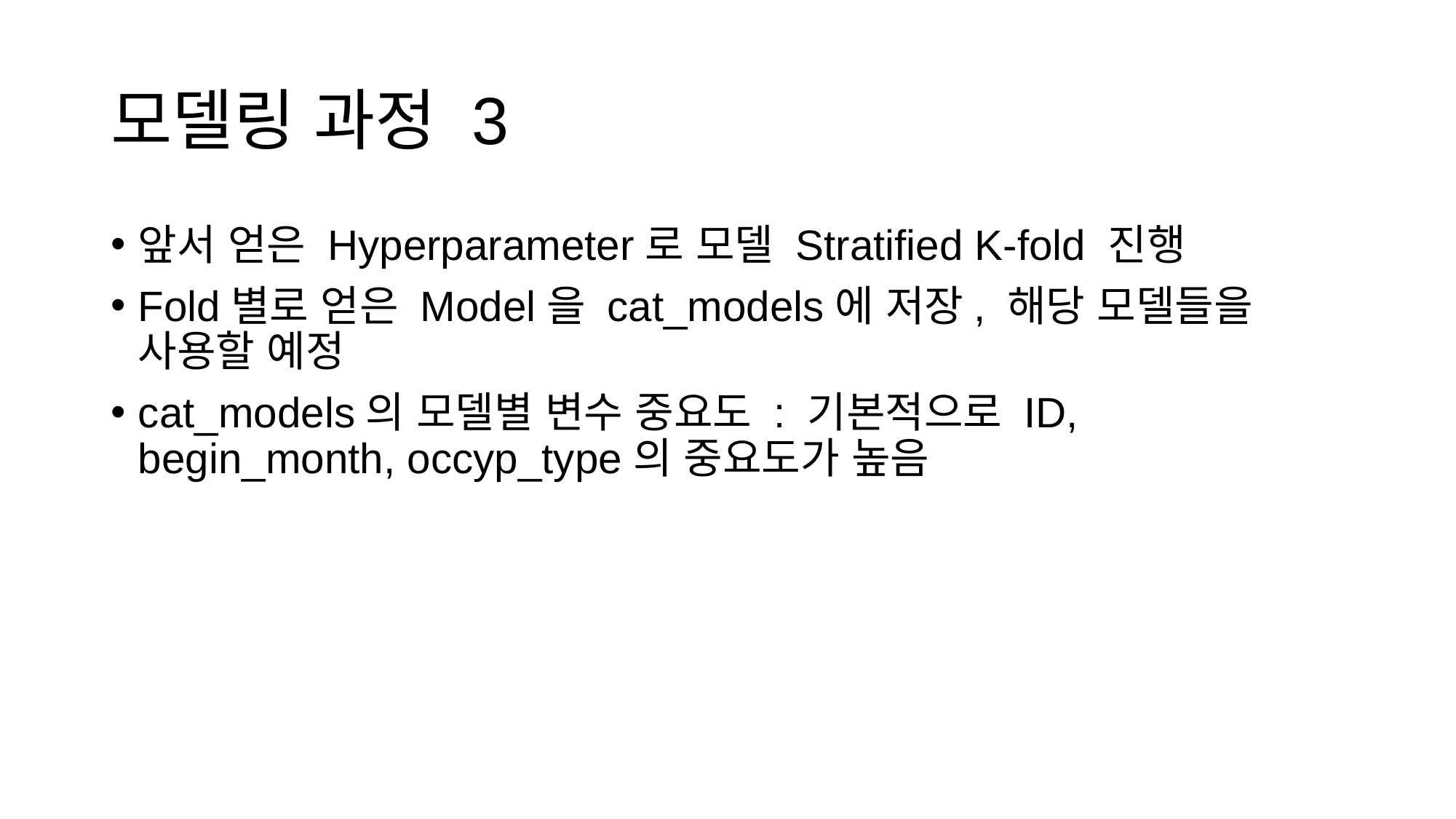

# 모델링 과정 3
앞서 얻은 Hyperparameter로 모델 Stratified K-fold 진행
Fold별로 얻은 Model을 cat_models에 저장, 해당 모델들을 사용할 예정
cat_models의 모델별 변수 중요도 : 기본적으로 ID, begin_month, occyp_type의 중요도가 높음